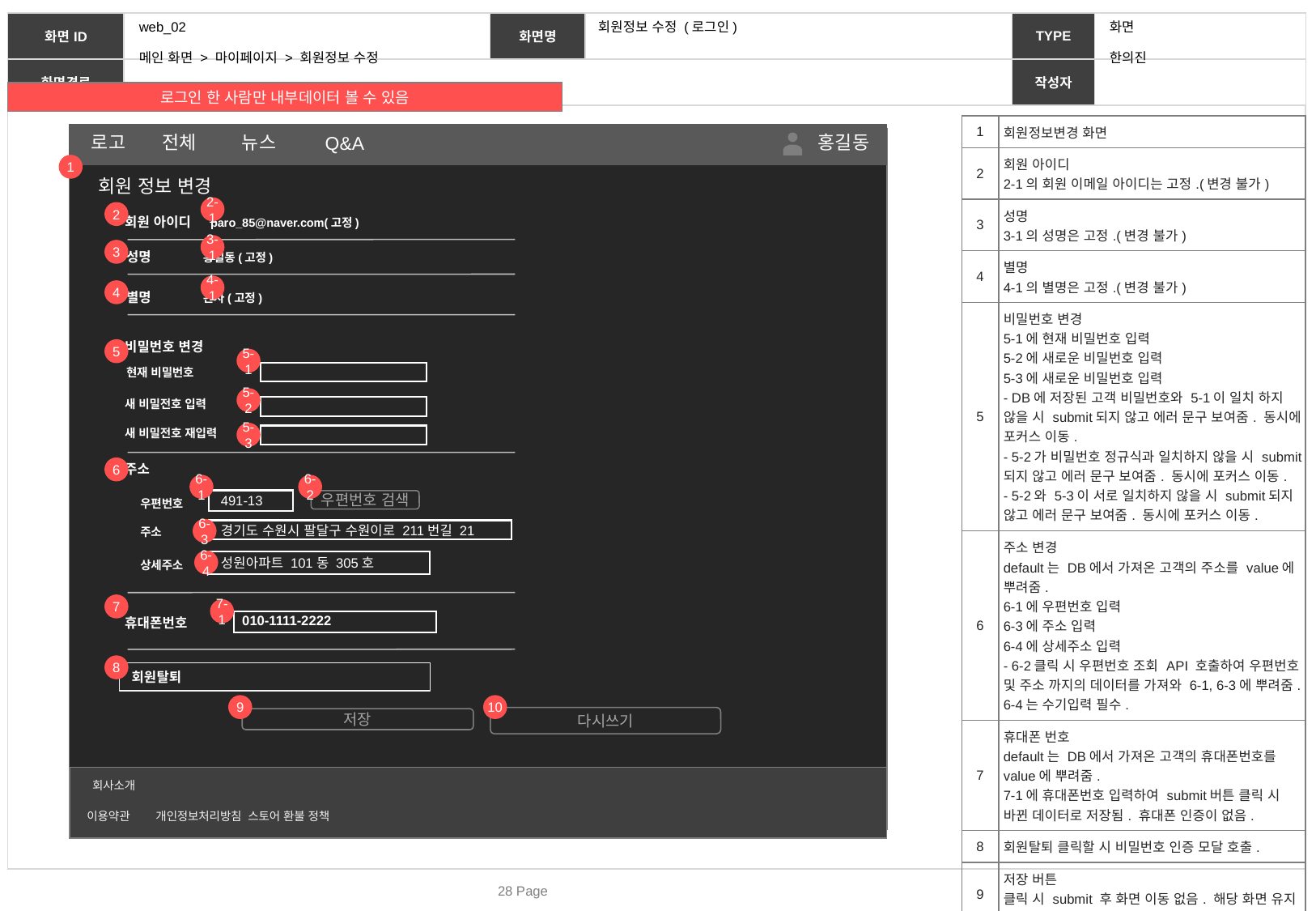

web_02
회원정보 수정 (로그인)
화면
메인 화면 > 마이페이지 > 회원정보 수정
로그인 한 사람만 내부데이터 볼 수 있음
| 1 | 회원정보변경 화면 |
| --- | --- |
| 2 | 회원 아이디 2-1의 회원 이메일 아이디는 고정.(변경 불가) |
| 3 | 성명 3-1의 성명은 고정.(변경 불가) |
| 4 | 별명 4-1의 별명은 고정.(변경 불가) |
| 5 | 비밀번호 변경 5-1에 현재 비밀번호 입력 5-2에 새로운 비밀번호 입력 5-3에 새로운 비밀번호 입력 - DB에 저장된 고객 비밀번호와 5-1이 일치 하지 않을 시 submit되지 않고 에러 문구 보여줌. 동시에 포커스 이동. - 5-2가 비밀번호 정규식과 일치하지 않을 시 submit되지 않고 에러 문구 보여줌. 동시에 포커스 이동. - 5-2와 5-3이 서로 일치하지 않을 시 submit되지 않고 에러 문구 보여줌. 동시에 포커스 이동. |
| 6 | 주소 변경 default는 DB에서 가져온 고객의 주소를 value에 뿌려줌. 6-1에 우편번호 입력 6-3에 주소 입력 6-4에 상세주소 입력 - 6-2클릭 시 우편번호 조회 API 호출하여 우편번호 및 주소 까지의 데이터를 가져와 6-1, 6-3에 뿌려줌. 6-4는 수기입력 필수. |
| 7 | 휴대폰 번호 default는 DB에서 가져온 고객의 휴대폰번호를 value에 뿌려줌. 7-1에 휴대폰번호 입력하여 submit버튼 클릭 시 바뀐 데이터로 저장됨. 휴대폰 인증이 없음. |
| 8 | 회원탈퇴 클릭할 시 비밀번호 인증 모달 호출. |
| 9 | 저장 버튼 클릭 시 submit 후 화면 이동 없음. 해당 화면 유지 |
| 10 | 다시쓰기 버튼 클릭 시 작성중인 내용 EXIT 경고 알림 호출함. 이후 작성중인 내용 다시쓰게 되면 Default value로 다시 세팅. |

로고
전체
뉴스
홍길동
Q&A

1
회원 정보 변경
2-1
2
회원 아이디     paro_85@naver.com(고정)
3-1
3
성명                홍길동(고정)
4-1
4
별명                완자(고정)
비밀번호 변경
5
5-1
현재 비밀번호

5-2
새 비밀전호 입력

새 비밀전호 재입력
5-3

주소

6
6-1
6-2
491-13
우편번호
우편번호 검색
주소
6-3
경기도 수원시 팔달구 수원이로 211번길 21
6-4
성원아파트 101동 305호
상세주소
7
7-1
010-1111-2222
휴대폰번호

8
회원탈퇴
9
10
다시쓰기
저장

회사소개
이용약관        개인정보처리방침  스토어 환불 정책